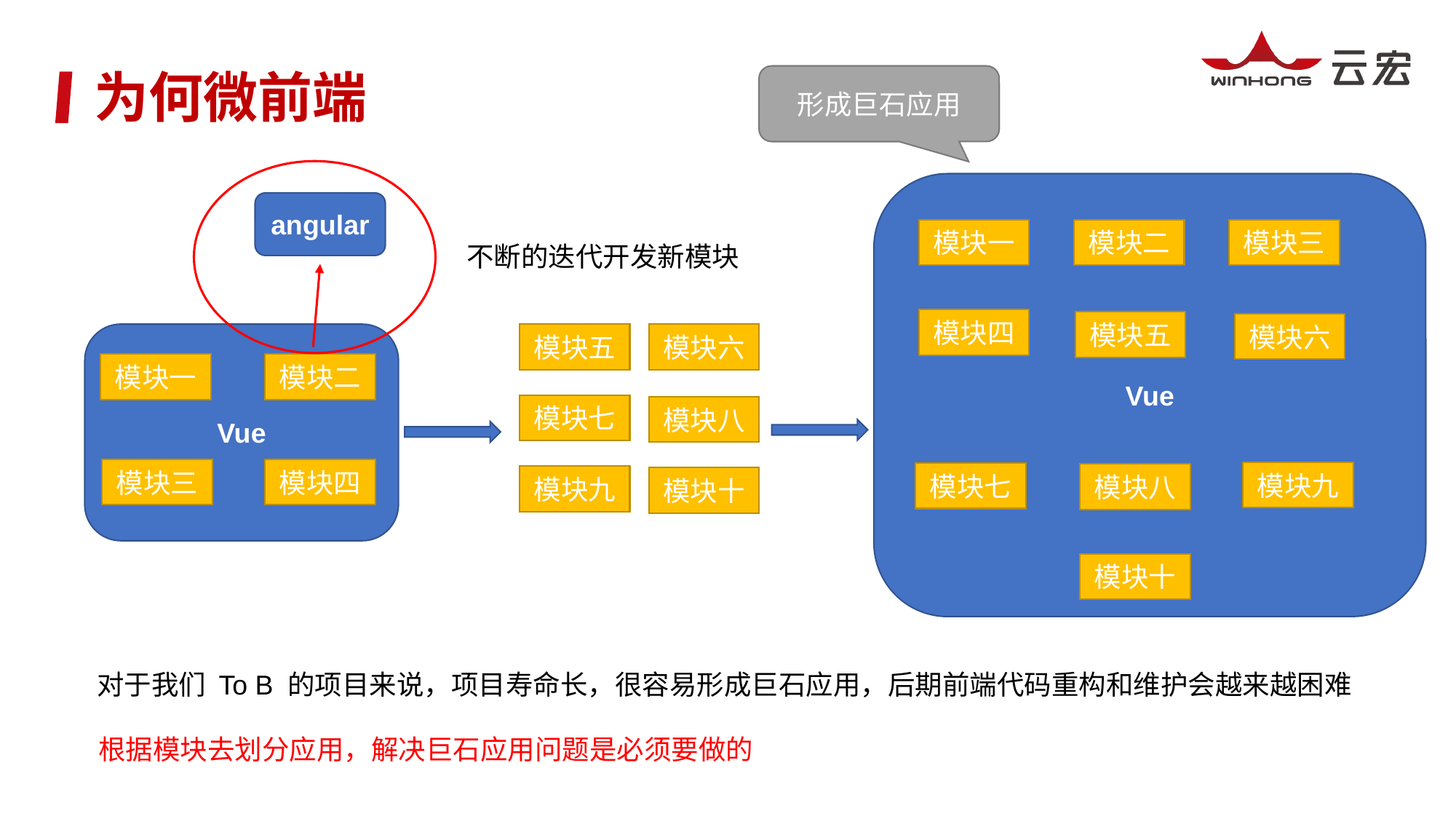

为何微前端

形成巨石应用

Vue
angular
模块一
模块二
模块三
不断的迭代开发新模块
模块四
模块五
模块六
Vue
模块五
模块六
模块一
模块二
模块七
模块八

模块三
模块四
模块九
模块七
模块八
模块九
模块十
模块十
对于我们 To B 的项目来说，项目寿命长，很容易形成巨石应用，后期前端代码重构和维护会越来越困难
根据模块去划分应用，解决巨石应用问题是必须要做的